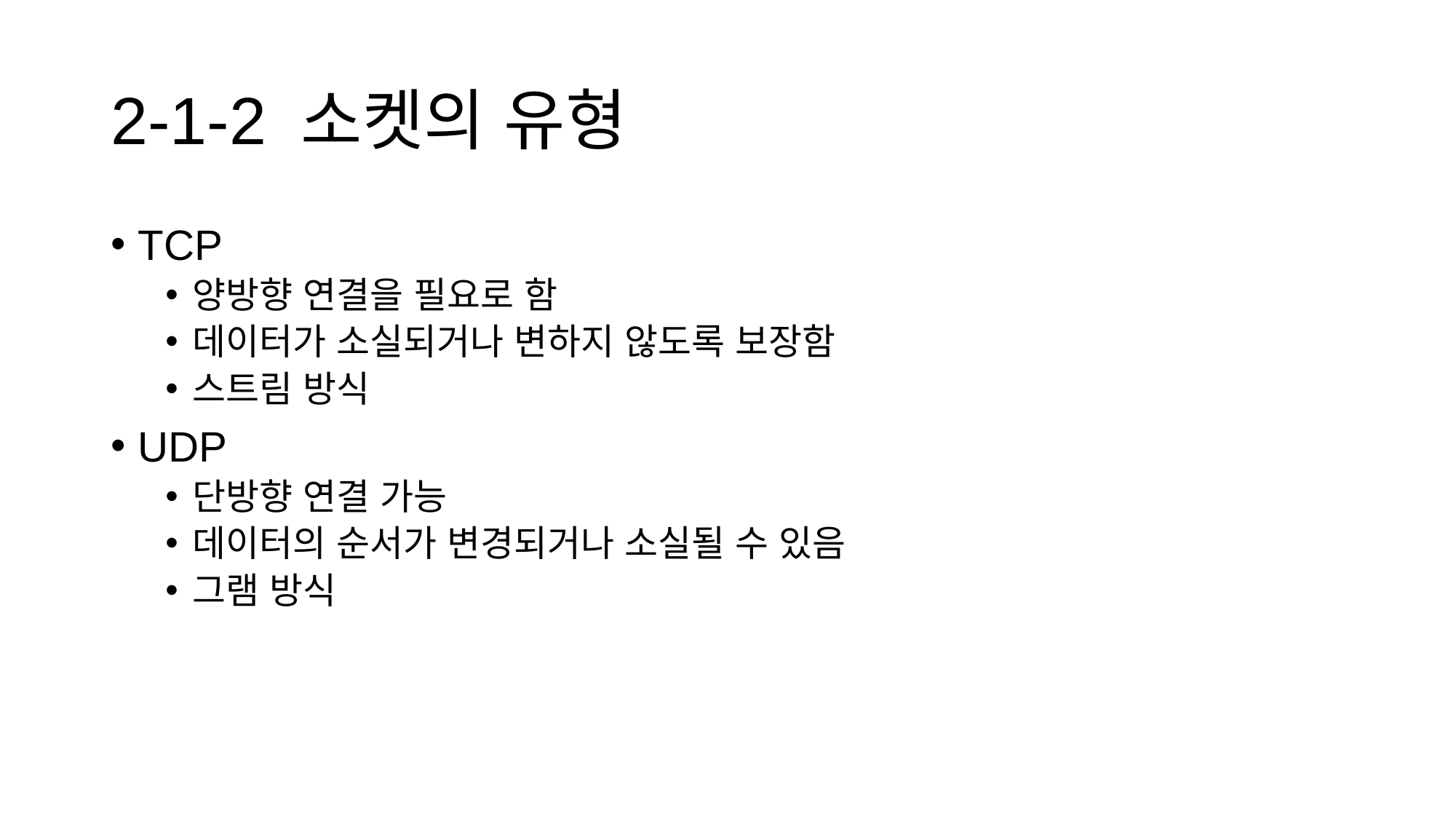

# 2-1-2 소켓의 유형
TCP
양방향 연결을 필요로 함
데이터가 소실되거나 변하지 않도록 보장함
스트림 방식
UDP
단방향 연결 가능
데이터의 순서가 변경되거나 소실될 수 있음
그램 방식